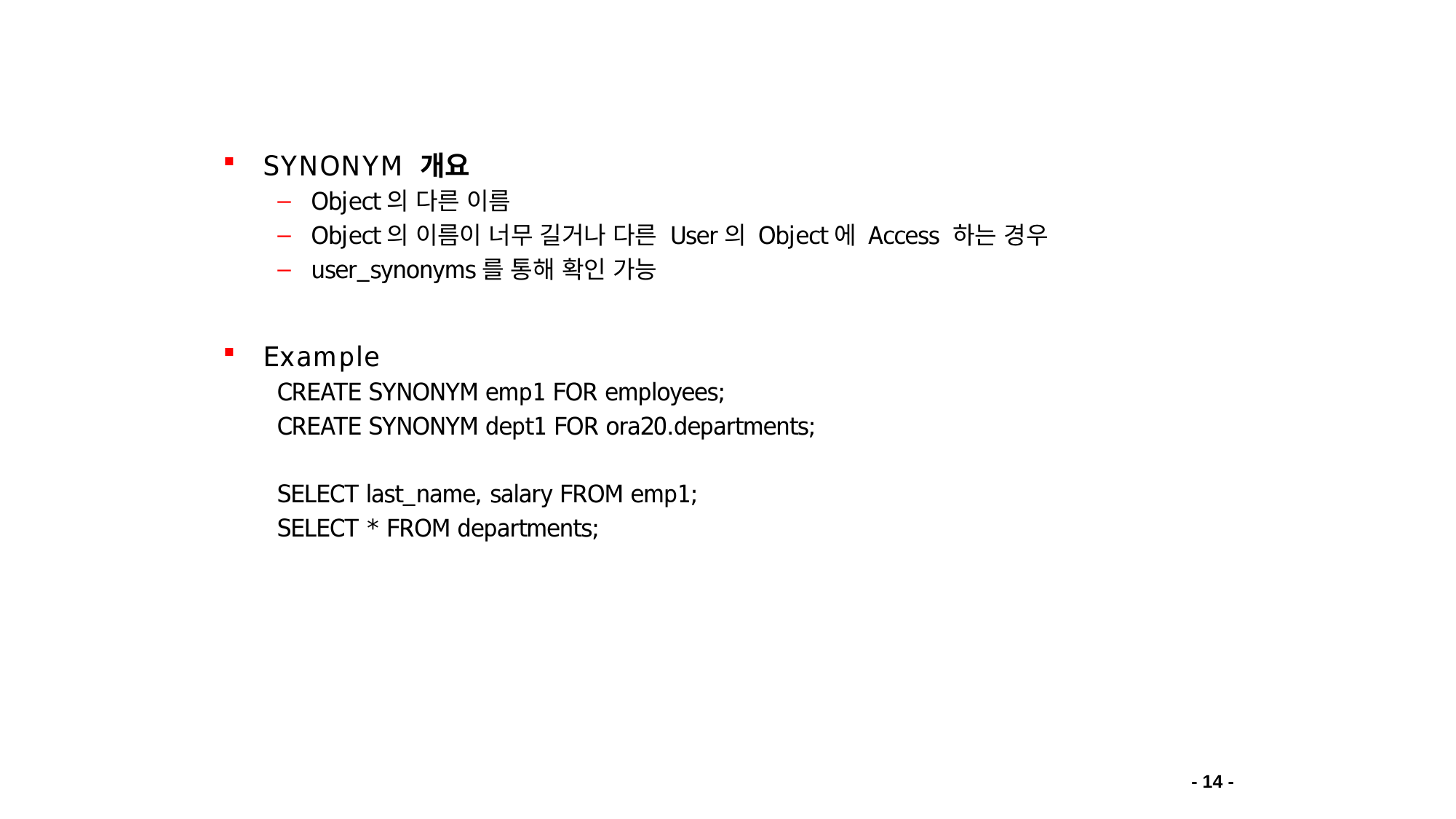

# Synonym
SYNONYM 개요
Object의 다른 이름
Object의 이름이 너무 길거나 다른 User의 Object에 Access 하는 경우
user_synonyms를 통해 확인 가능

Example
CREATE SYNONYM emp1 FOR employees;
CREATE SYNONYM dept1 FOR ora20.departments;

SELECT last_name, salary FROM emp1;
SELECT * FROM departments;

- 14 -